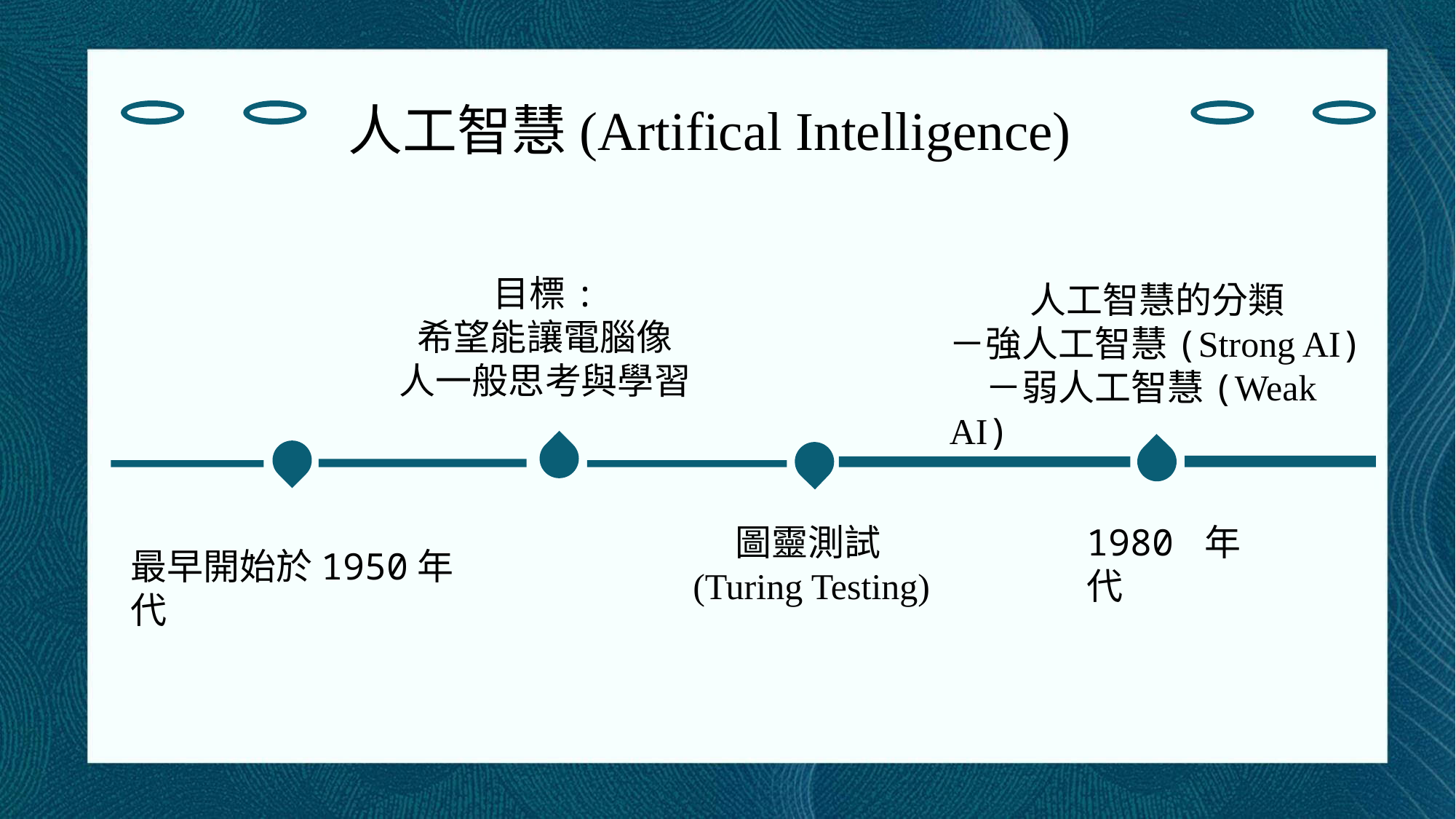

人工智慧(Artifical Intelligence)

目標:
希望能讓電腦像
人一般思考與學習

人工智慧的分類
－強人工智慧(Strong AI) 　－弱人工智慧(Weak AI)

1980 年代
圖靈測試
(Turing Testing)
最早開始於1950年代